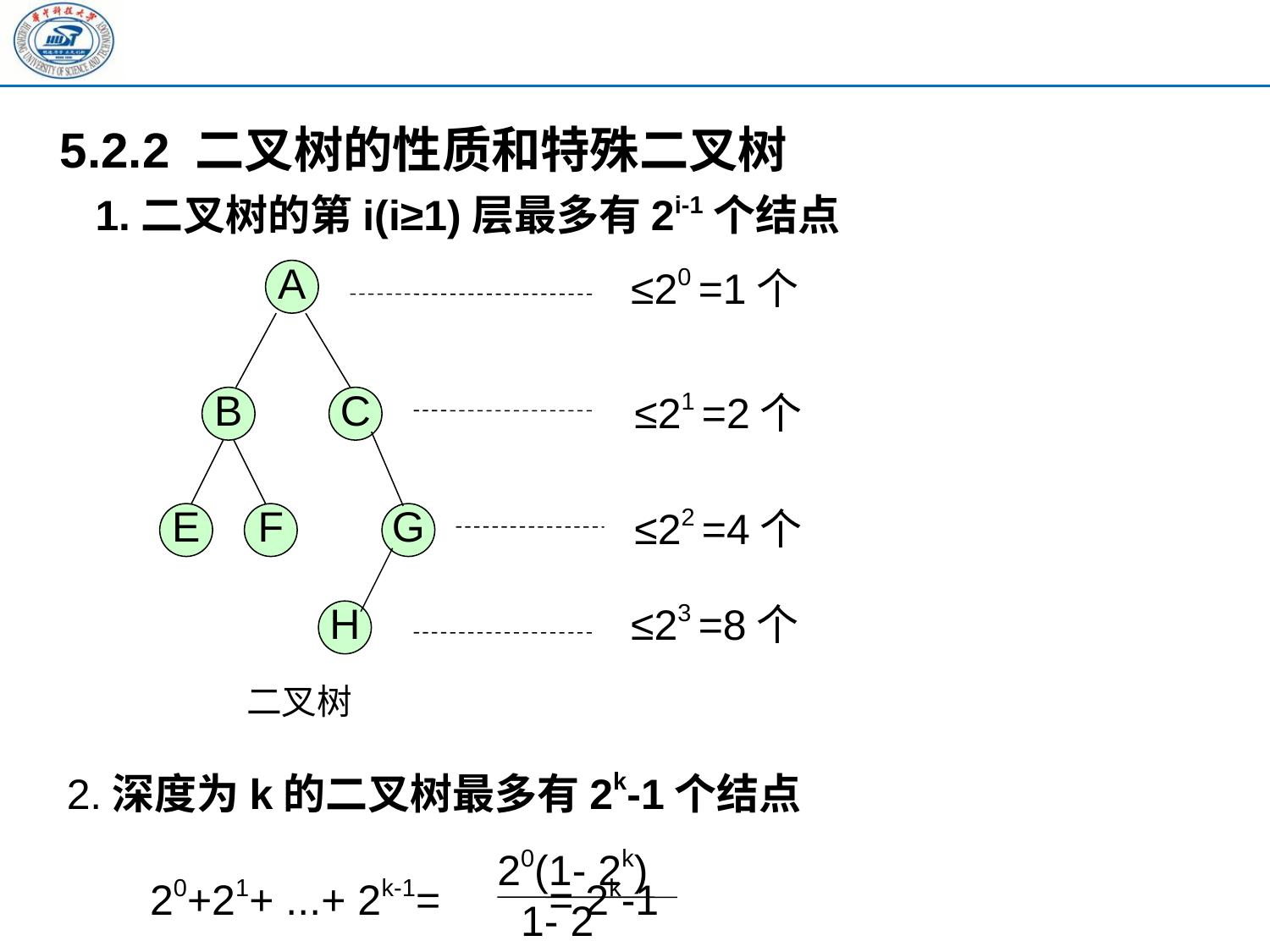

5.2.2 二叉树的性质和特殊二叉树
   1.二叉树的第i(i≥1)层最多有2i-1个结点
≤20 =1个
A

≤21 =2个
B
C

≤22 =4个
E
F
G

≤23 =8个
H

二叉树

2.深度为k的二叉树最多有2k-1个结点
20(1- 2k)
  1- 2
20+21+ ...+ 2k-1=                = 2k-1